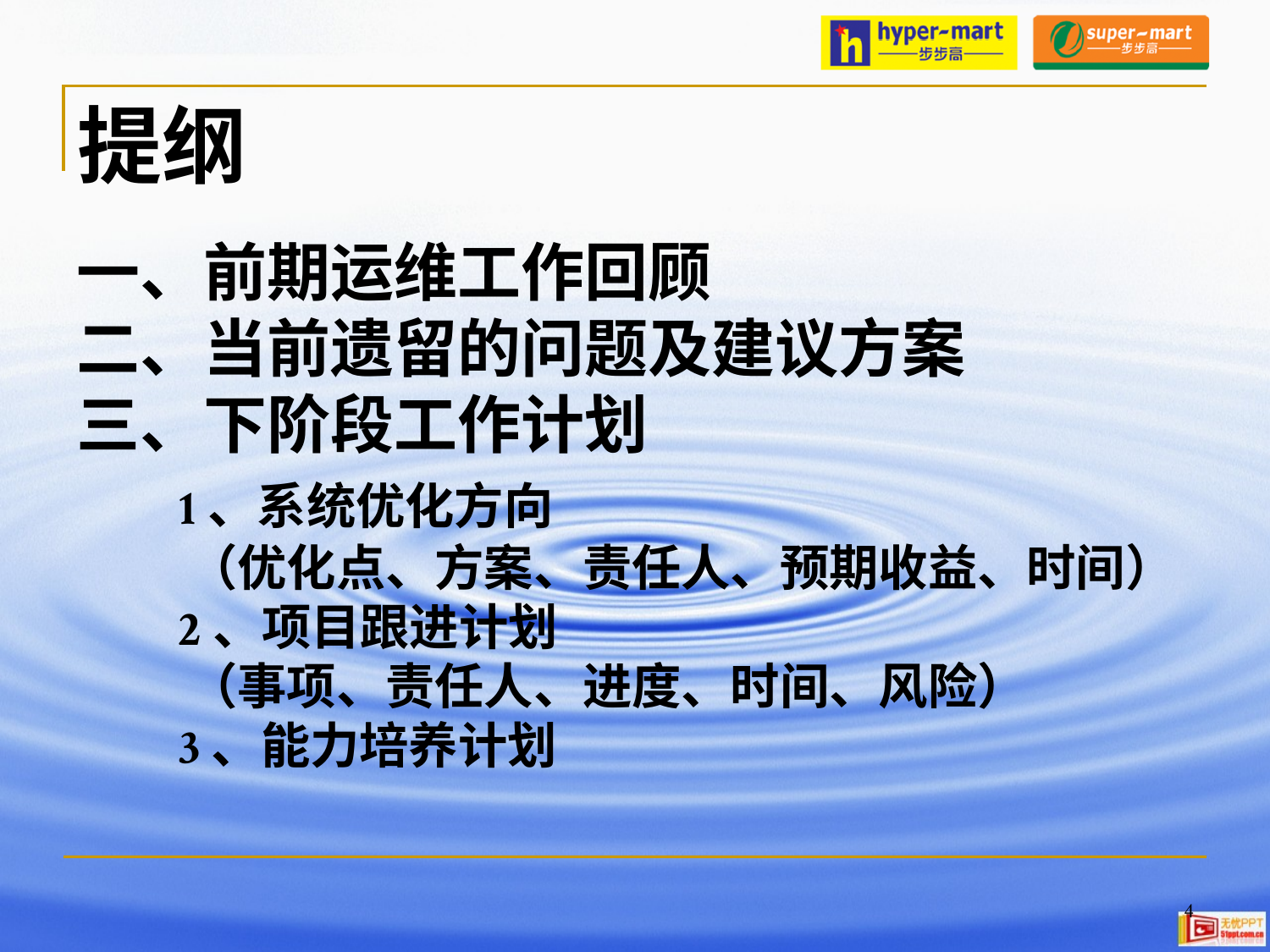

提纲
# 一、前期运维工作回顾 二、当前遗留的问题及建议方案 三、下阶段工作计划 1、系统优化方向 （优化点、方案、责任人、预期收益、时间） 2、项目跟进计划 （事项、责任人、进度、时间、风险） 3、能力培养计划

4